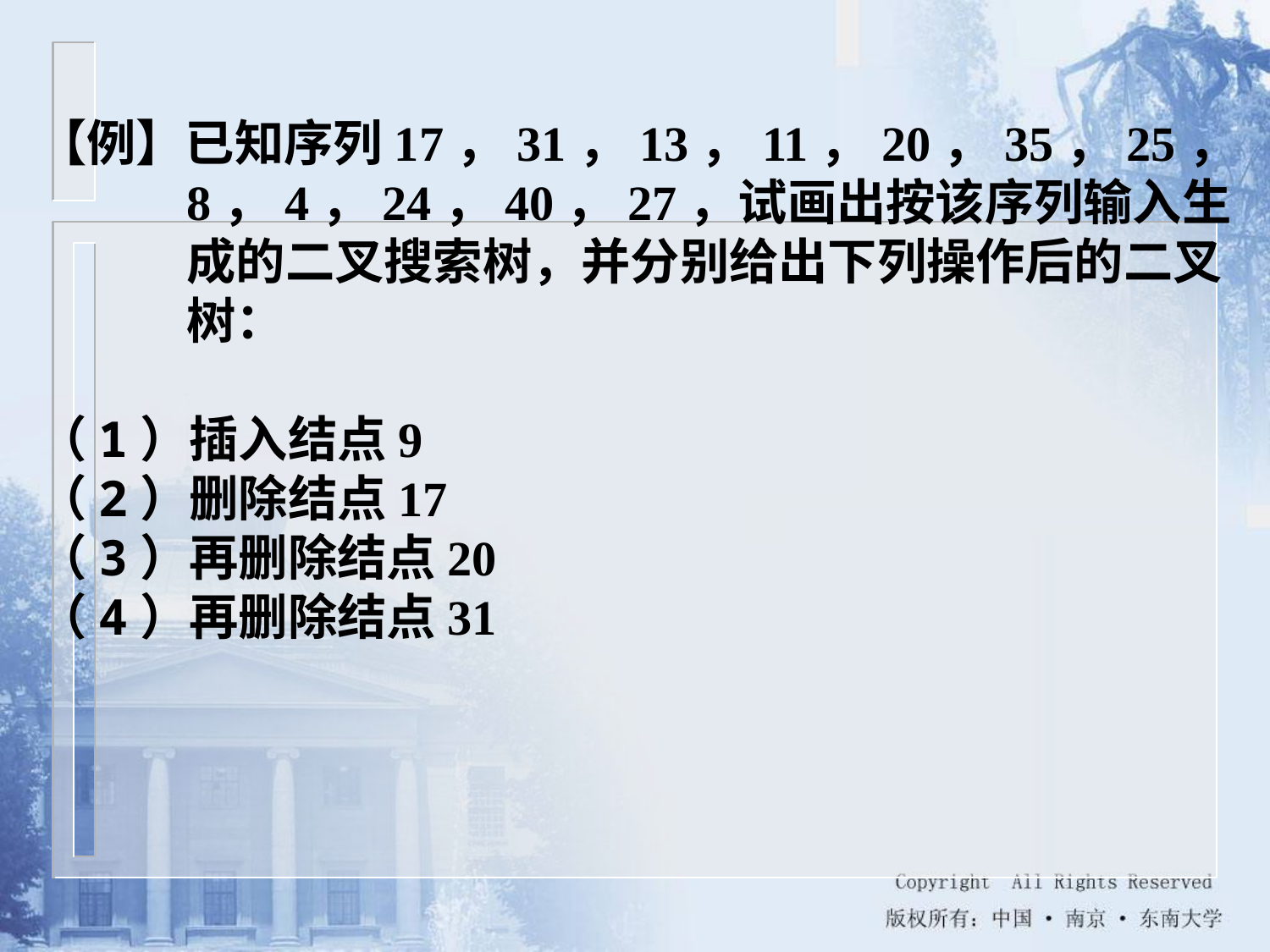

【例】已知序列17，31，13，11，20，35，25，8，4，24，40，27，试画出按该序列输入生成的二叉搜索树，并分别给出下列操作后的二叉树：

（1）插入结点9
（2）删除结点17
（3）再删除结点20
（4）再删除结点31